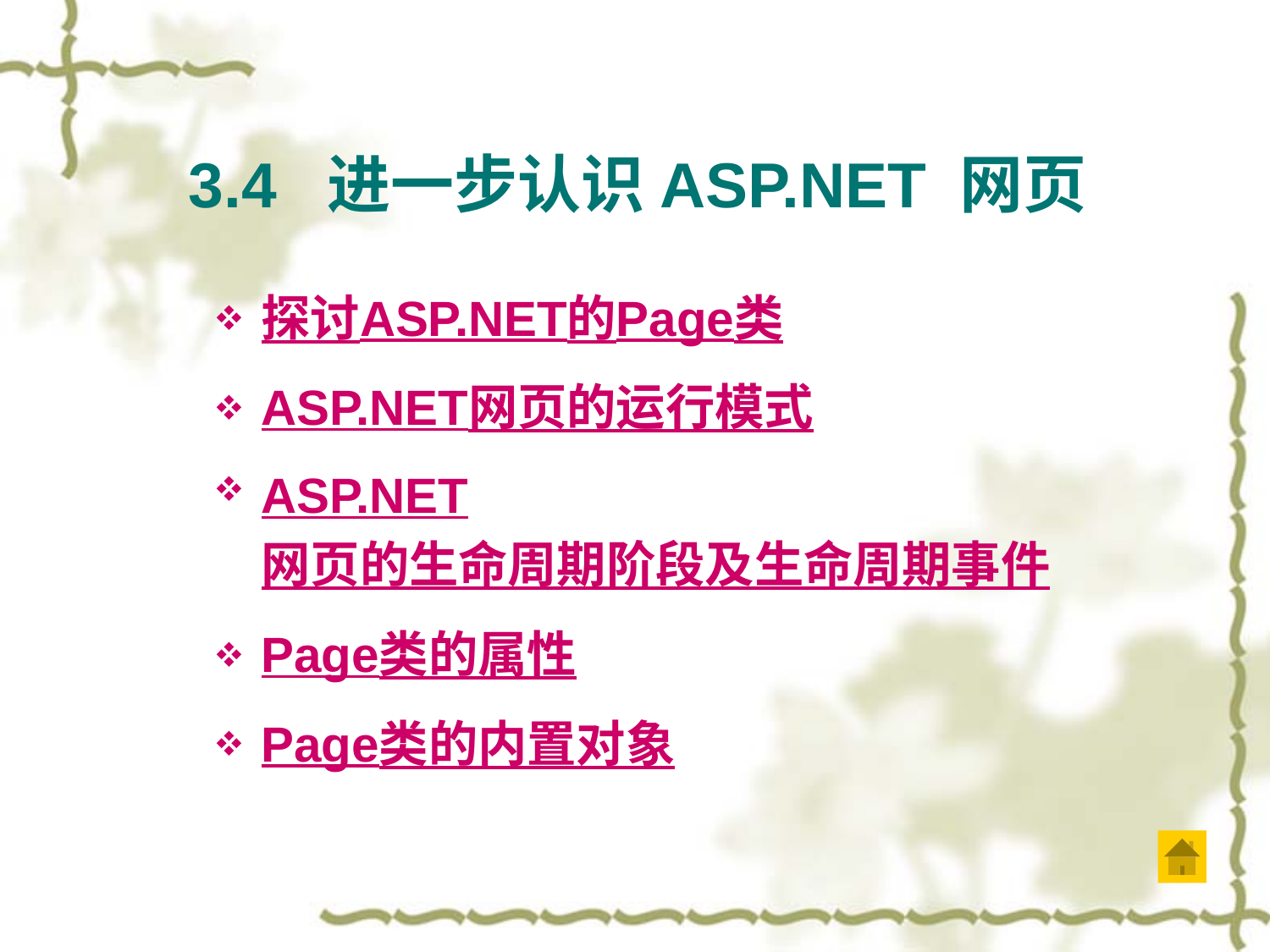

3.4  进一步认识ASP.NET 网页
探讨ASP.NET的Page类
ASP.NET网页的运行模式
ASP.NET网页的生命周期阶段及生命周期事件
Page类的属性
Page类的内置对象